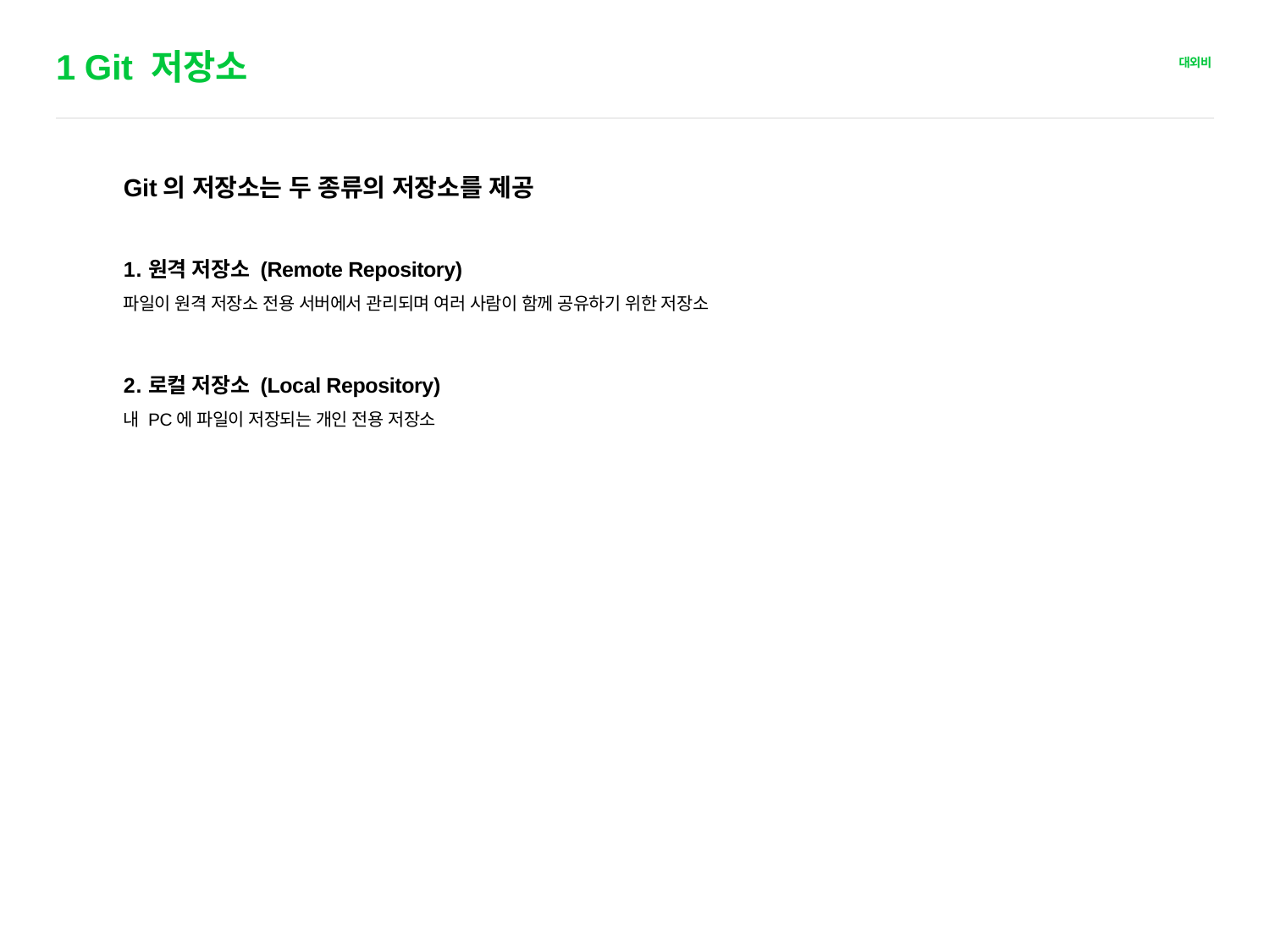

# 1 Git 저장소
Git의 저장소는 두 종류의 저장소를 제공

원격 저장소 (Remote Repository)
파일이 원격 저장소 전용 서버에서 관리되며 여러 사람이 함께 공유하기 위한 저장소

로컬 저장소 (Local Repository)
내 PC에 파일이 저장되는 개인 전용 저장소